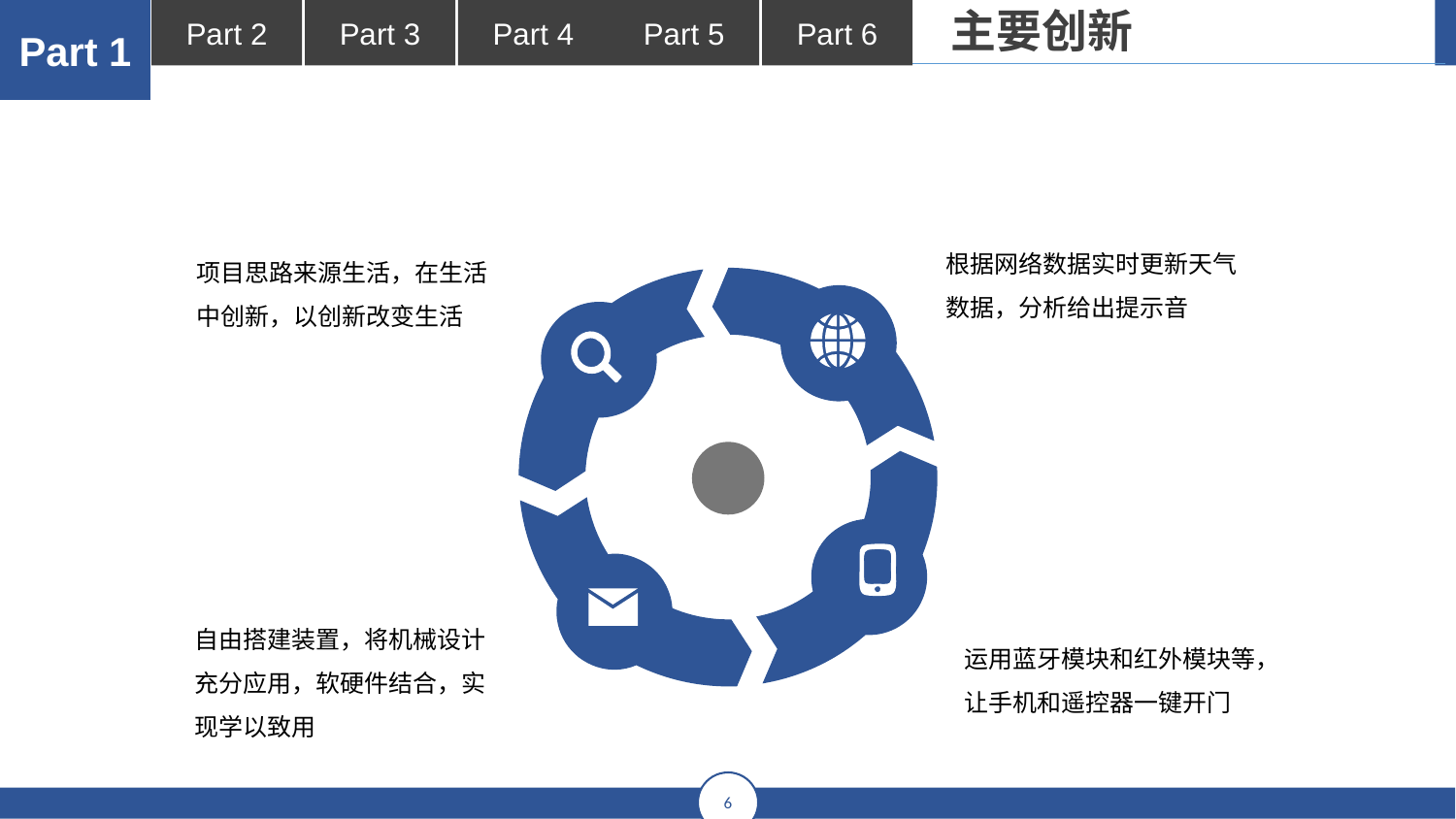

主要创新
根据网络数据实时更新天气数据，分析给出提示音
项目思路来源生活，在生活中创新，以创新改变生活

自由搭建装置，将机械设计充分应用，软硬件结合，实现学以致用
运用蓝牙模块和红外模块等，让手机和遥控器一键开门
延时符